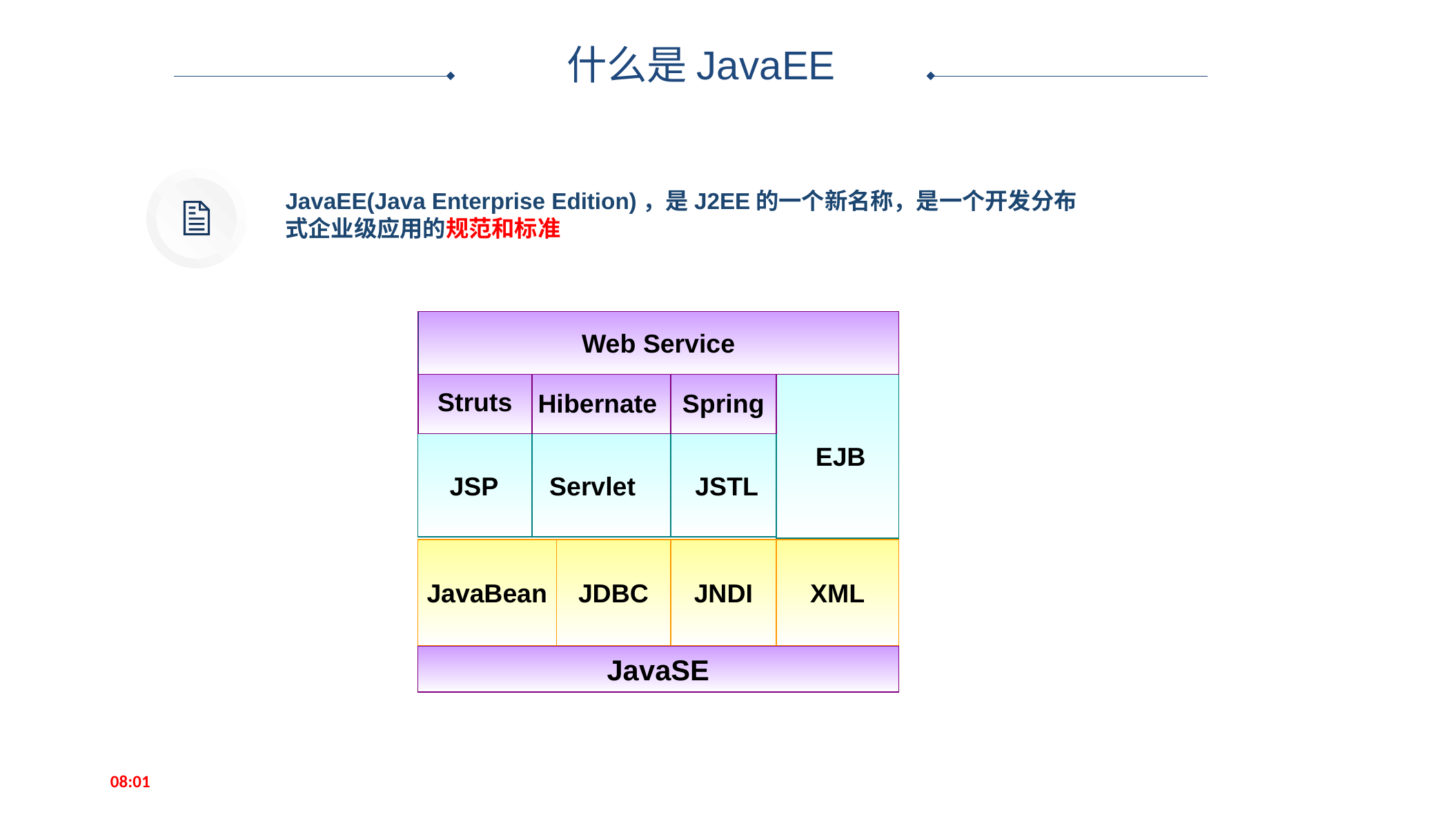

什么是JavaEE

JavaEE(Java Enterprise Edition)，是J2EE的一个新名称，是一个开发分布式企业级应用的规范和标准
Web Service
Struts
 Hibernate
Spring

    EJB

   JSP

 Servlet

  JSTL

JavaBean
JDBC
JNDI
XML
JavaSE
08:01